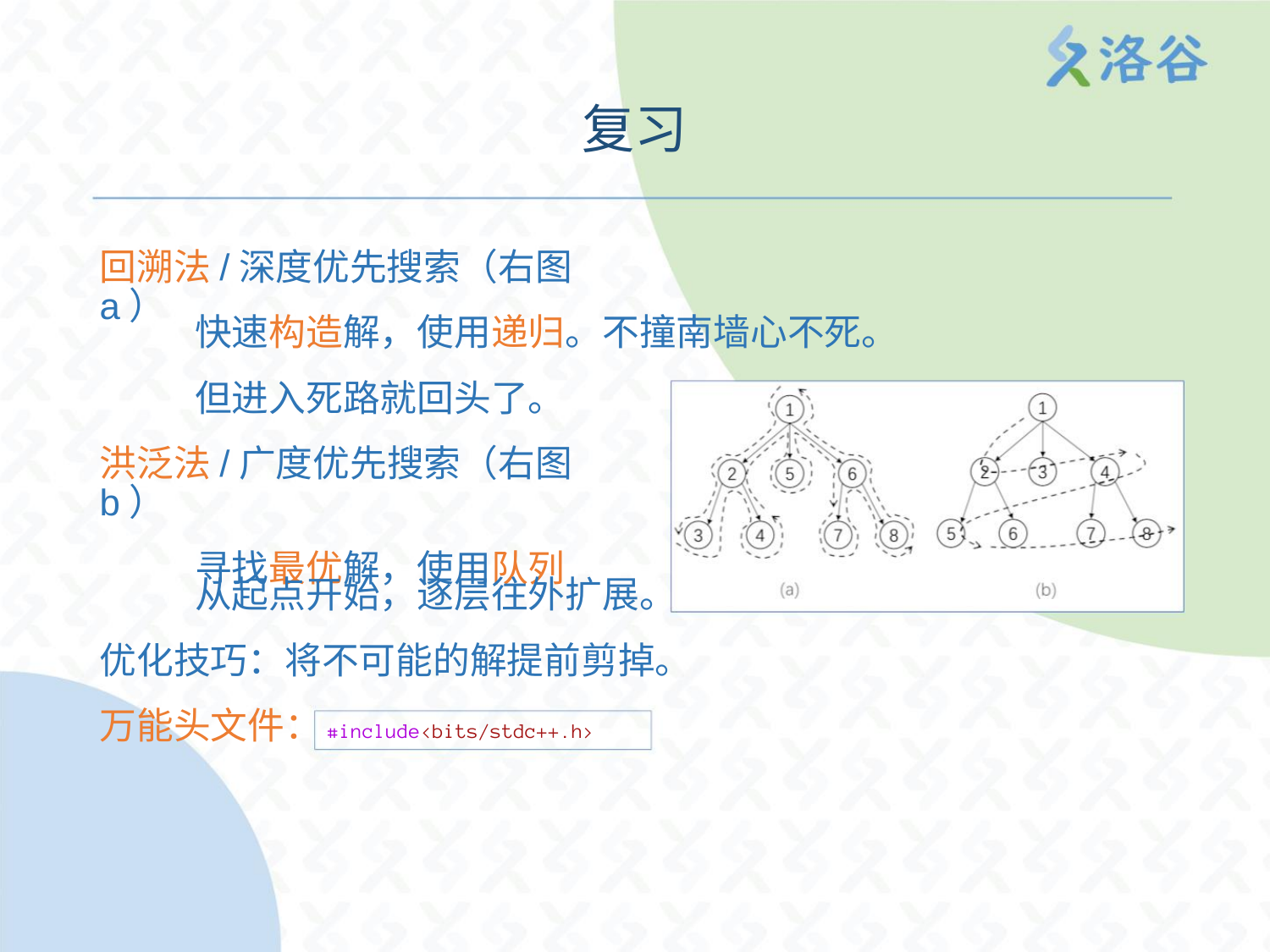

复习
回溯法/深度优先搜索（右图 a）
快速构造解，使用递归。不撞南墙心不死。
但进入死路就回头了。
洪泛法/广度优先搜索（右图 b）
寻找最优解，使用队列
从起点开始，逐层往外扩展。
优化技巧：将不可能的解提前剪掉。
万能头文件：
#include<bits/stdc++.h>